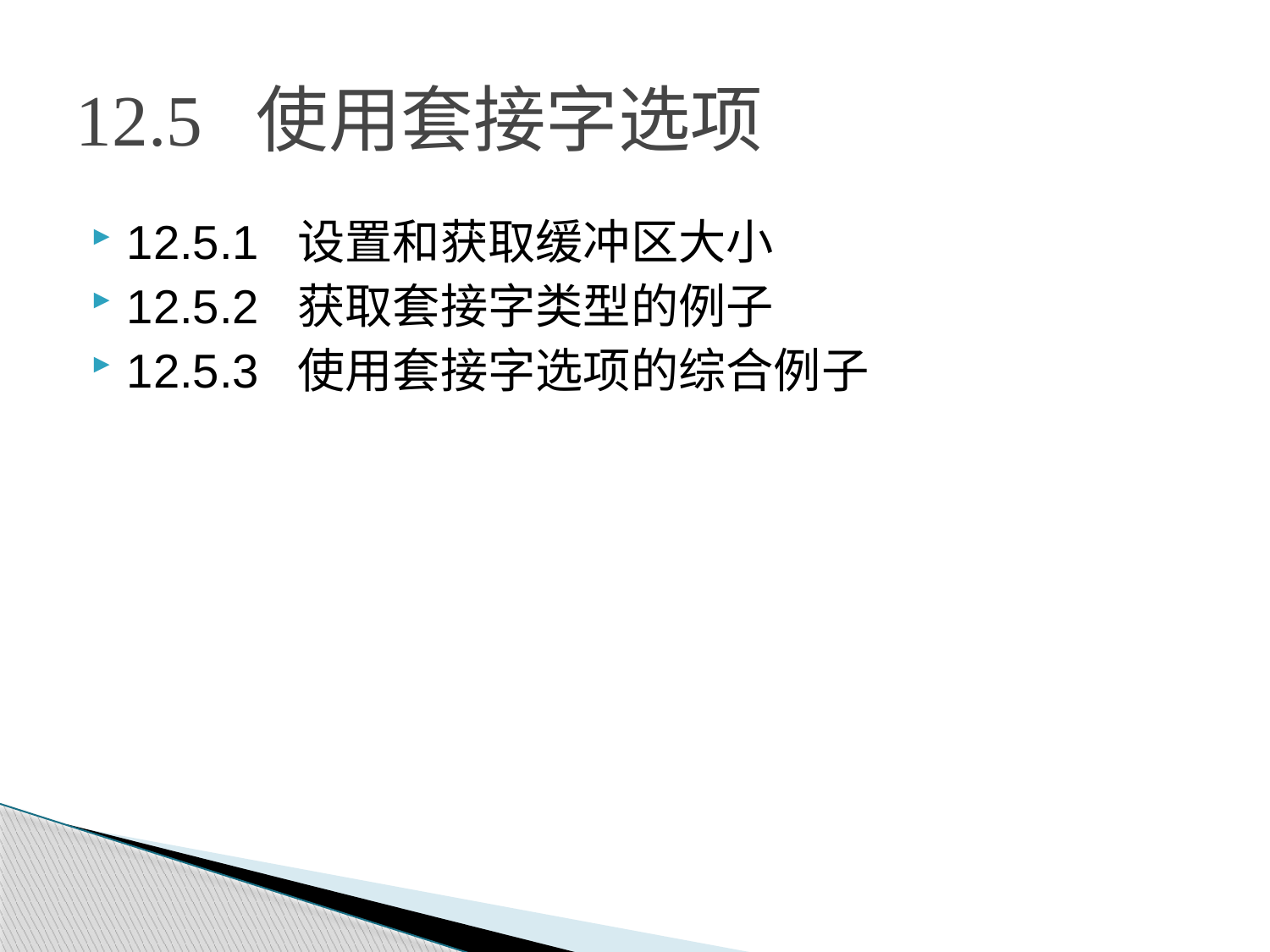

# 12.5  使用套接字选项
12.5.1  设置和获取缓冲区大小
12.5.2  获取套接字类型的例子
12.5.3  使用套接字选项的综合例子